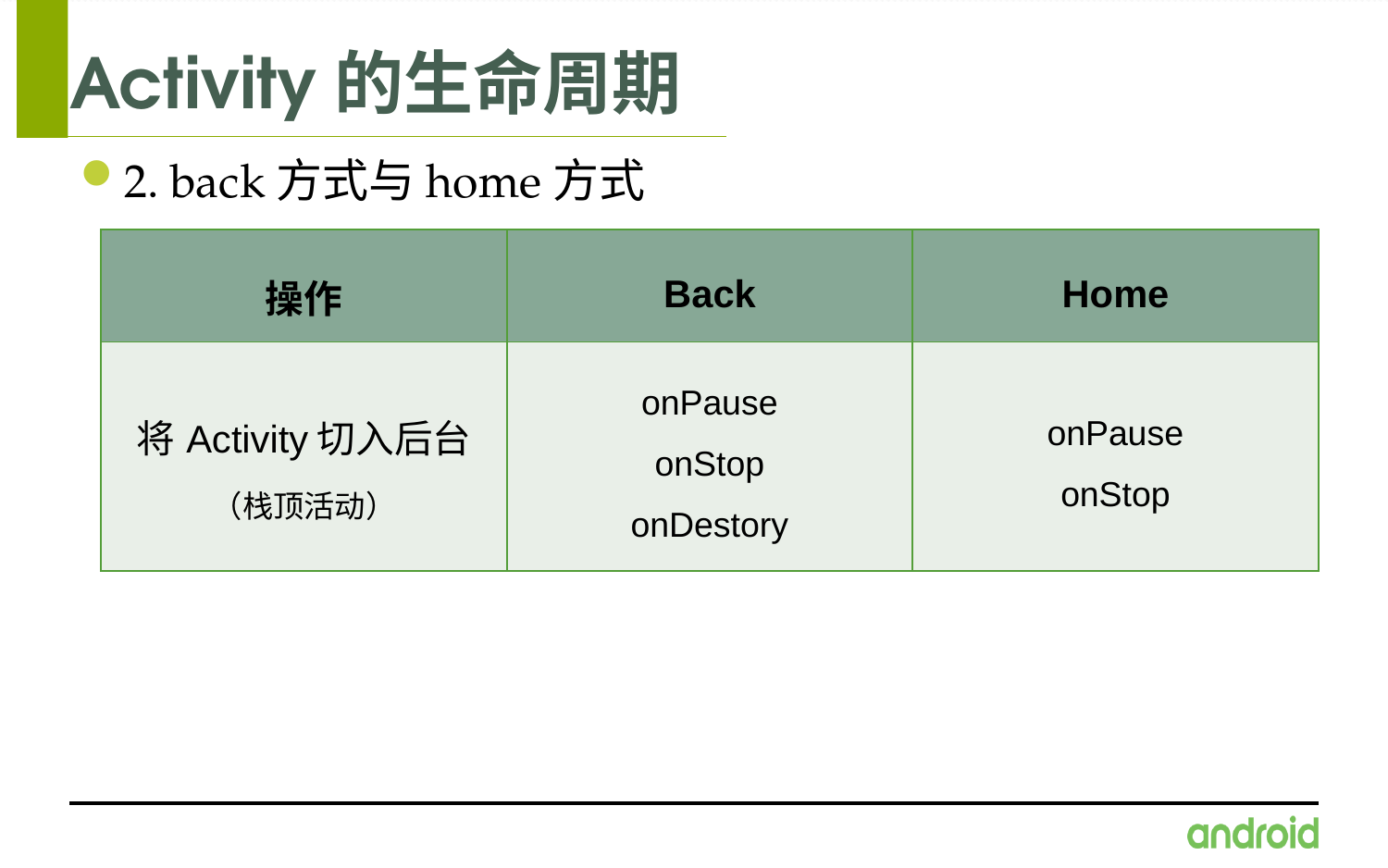

# Activity的生命周期
2. back方式与home方式

| 操作 | Back | Home |
| --- | --- | --- |
| 将Activity切入后台（栈顶活动） | onPause onStop onDestory | onPause onStop |